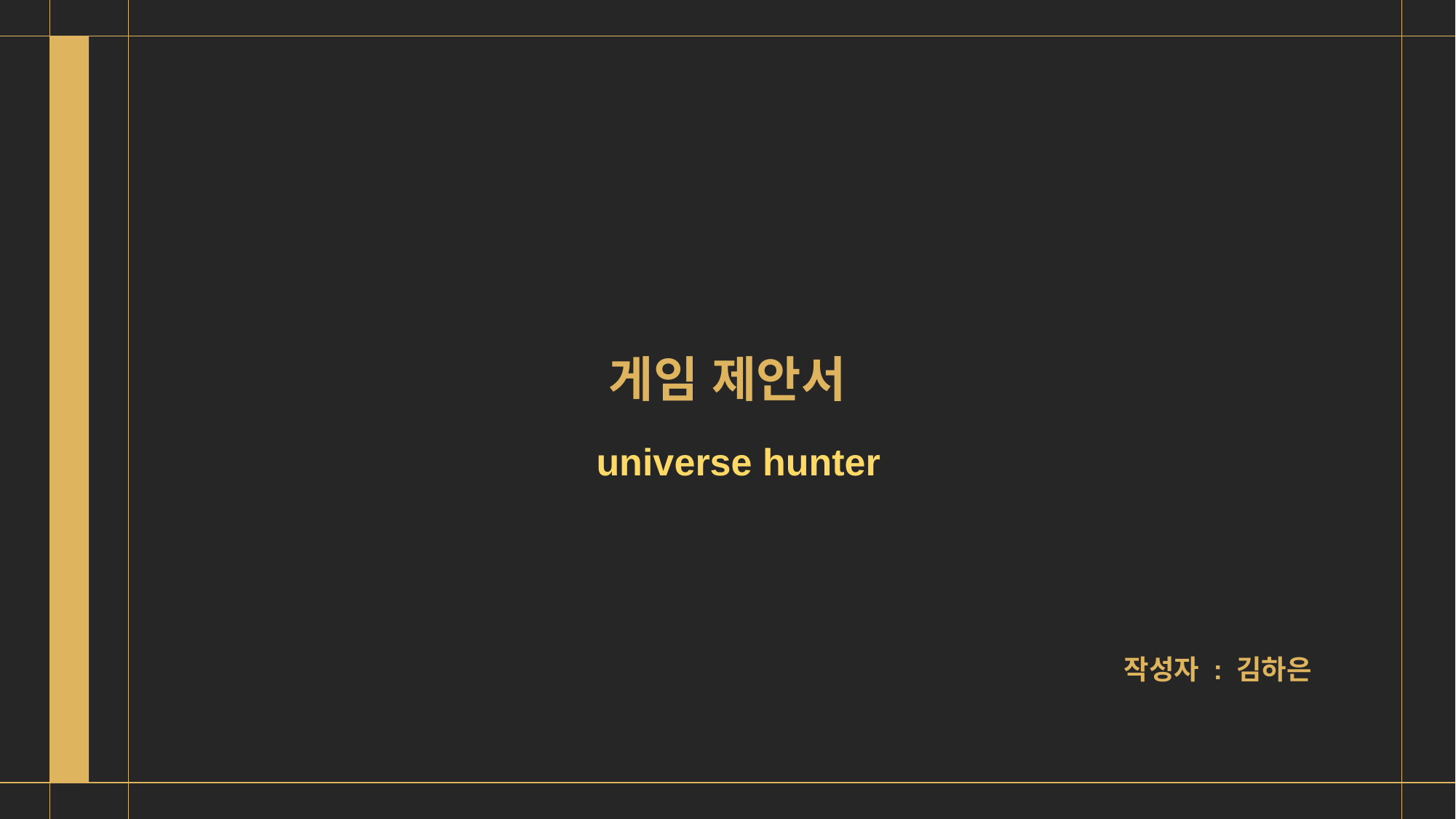

게임 제안서
universe hunter
작성자 : 김하은